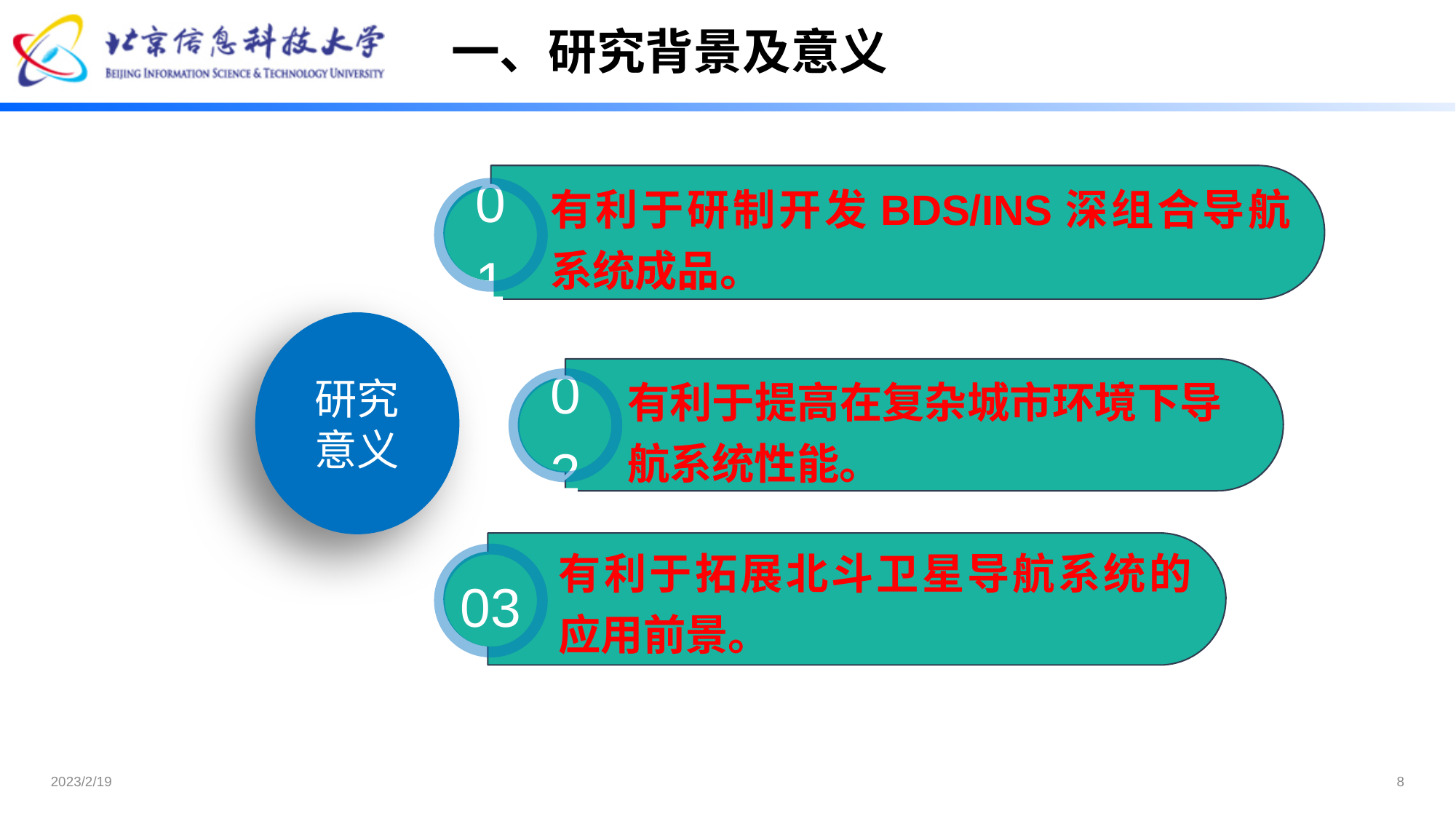

一、研究背景及意义

有利于研制开发BDS/INS深组合导航系统成品。

01

研究意义
有利于提高在复杂城市环境下导航系统性能。

02
有利于拓展北斗卫星导航系统的应用前景。

03
2023/2/19
8